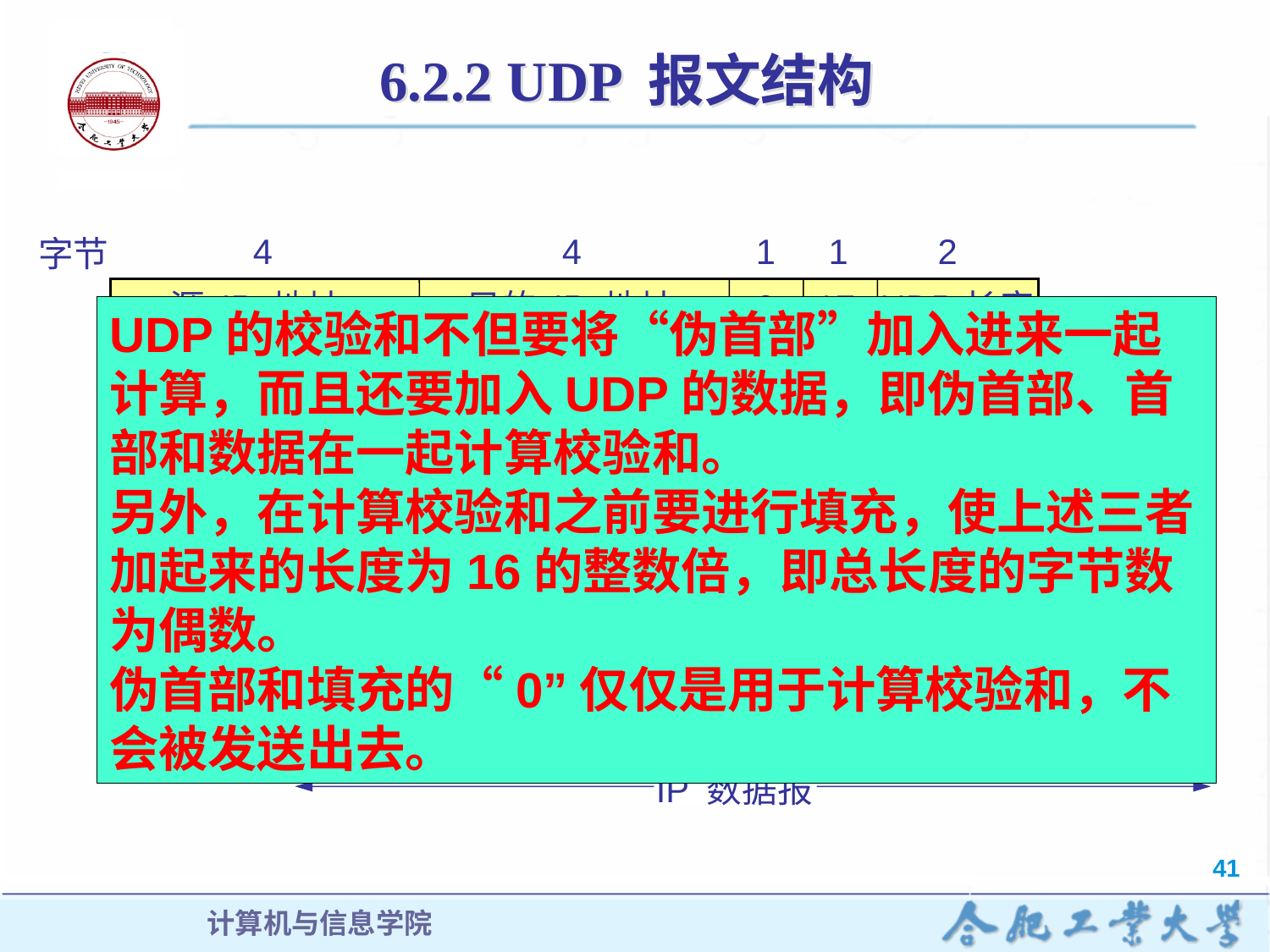

# 6.2.2 UDP 报文结构
4
4
1
1
2
字节

源 IP 地址
目的 IP 地址
0
17
UDP长度

UDP的校验和不但要将“伪首部”加入进来一起计算，而且还要加入UDP的数据，即伪首部、首部和数据在一起计算校验和。
另外，在计算校验和之前要进行填充，使上述三者加起来的长度为16的整数倍，即总长度的字节数为偶数。
伪首部和填充的“0”仅仅是用于计算校验和，不会被发送出去。

字节
12
2
2
2
2

长  度
伪首部
源端口
目的端口
检验和

UDP 用户数据报
首  部
数         据
发送在前

首  部
数         据

IP 数据报